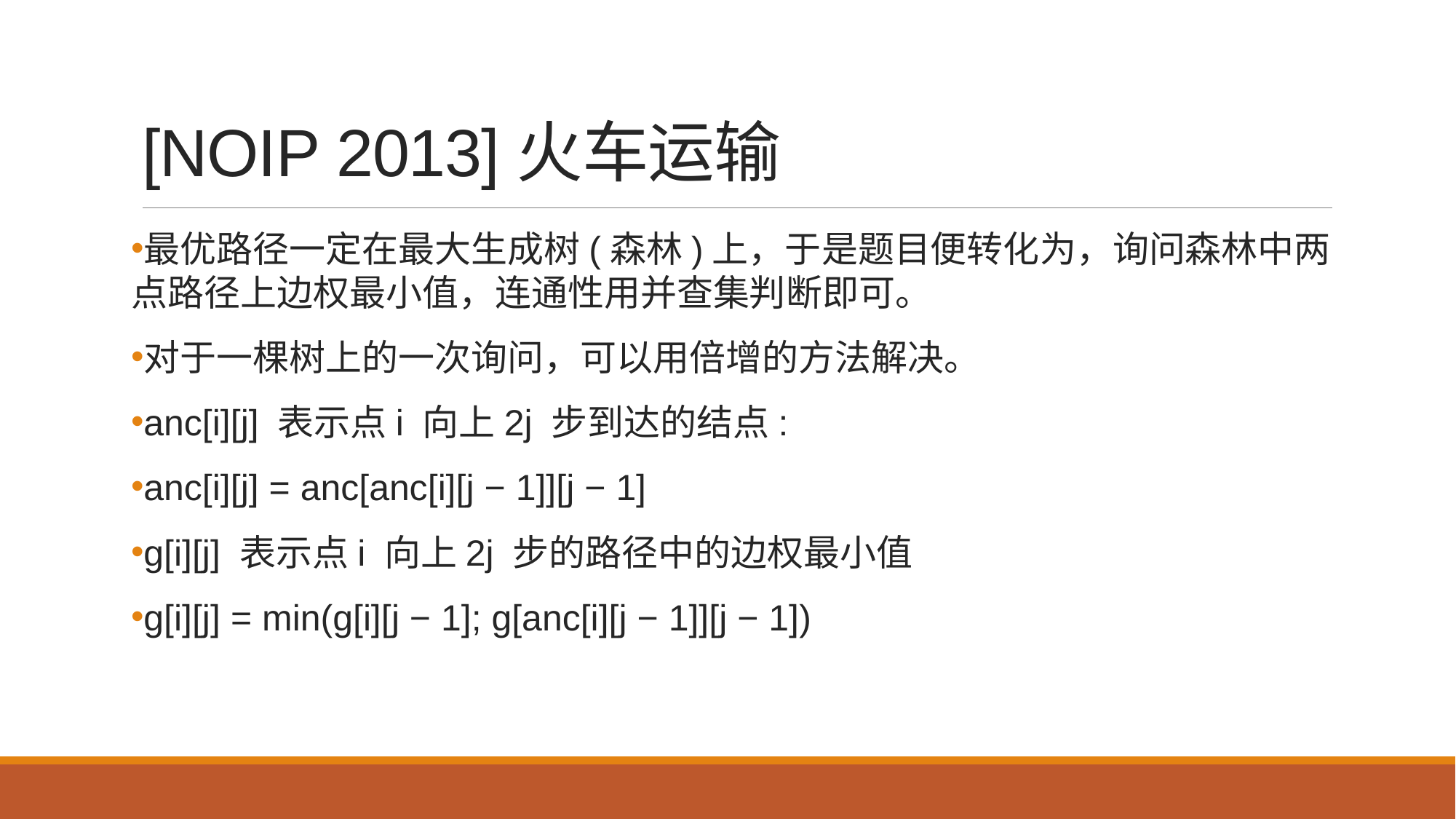

# [NOIP 2013]火车运输
最优路径一定在最大生成树(森林)上，于是题目便转化为，询问森林中两点路径上边权最小值，连通性用并查集判断即可。
对于一棵树上的一次询问，可以用倍增的方法解决。
anc[i][j] 表示点i 向上2j 步到达的结点:
anc[i][j] = anc[anc[i][j − 1]][j − 1]
g[i][j] 表示点i 向上2j 步的路径中的边权最小值
g[i][j] = min(g[i][j − 1]; g[anc[i][j − 1]][j − 1])